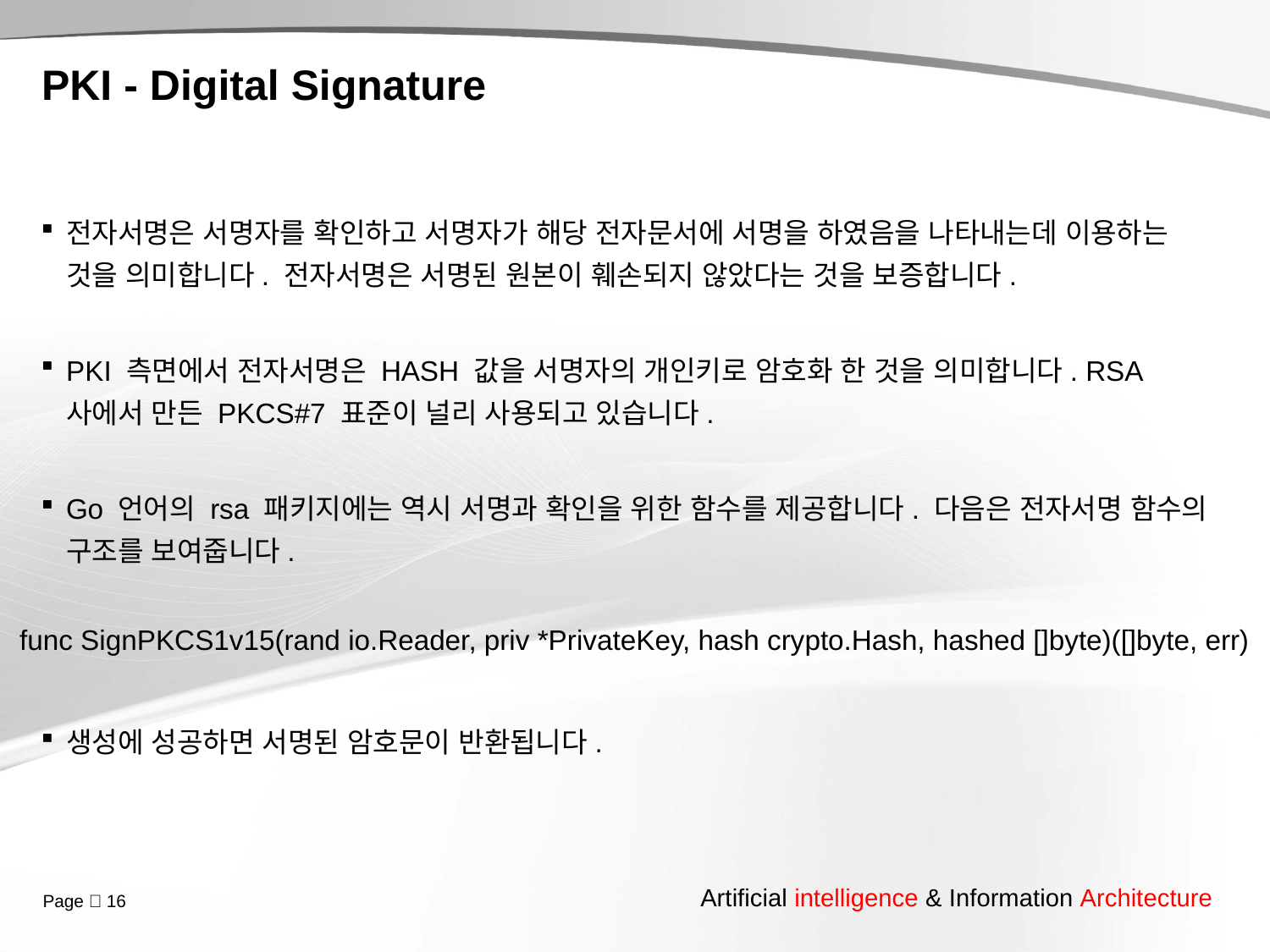

# PKI - Digital Signature
전자서명은 서명자를 확인하고 서명자가 해당 전자문서에 서명을 하였음을 나타내는데 이용하는 것을 의미합니다. 전자서명은 서명된 원본이 훼손되지 않았다는 것을 보증합니다.

PKI 측면에서 전자서명은 HASH 값을 서명자의 개인키로 암호화 한 것을 의미합니다. RSA 사에서 만든 PKCS#7 표준이 널리 사용되고 있습니다.

Go 언어의 rsa 패키지에는 역시 서명과 확인을 위한 함수를 제공합니다. 다음은 전자서명 함수의 구조를 보여줍니다.

생성에 성공하면 서명된 암호문이 반환됩니다.
func SignPKCS1v15(rand io.Reader, priv *PrivateKey, hash crypto.Hash, hashed []byte)([]byte, err)